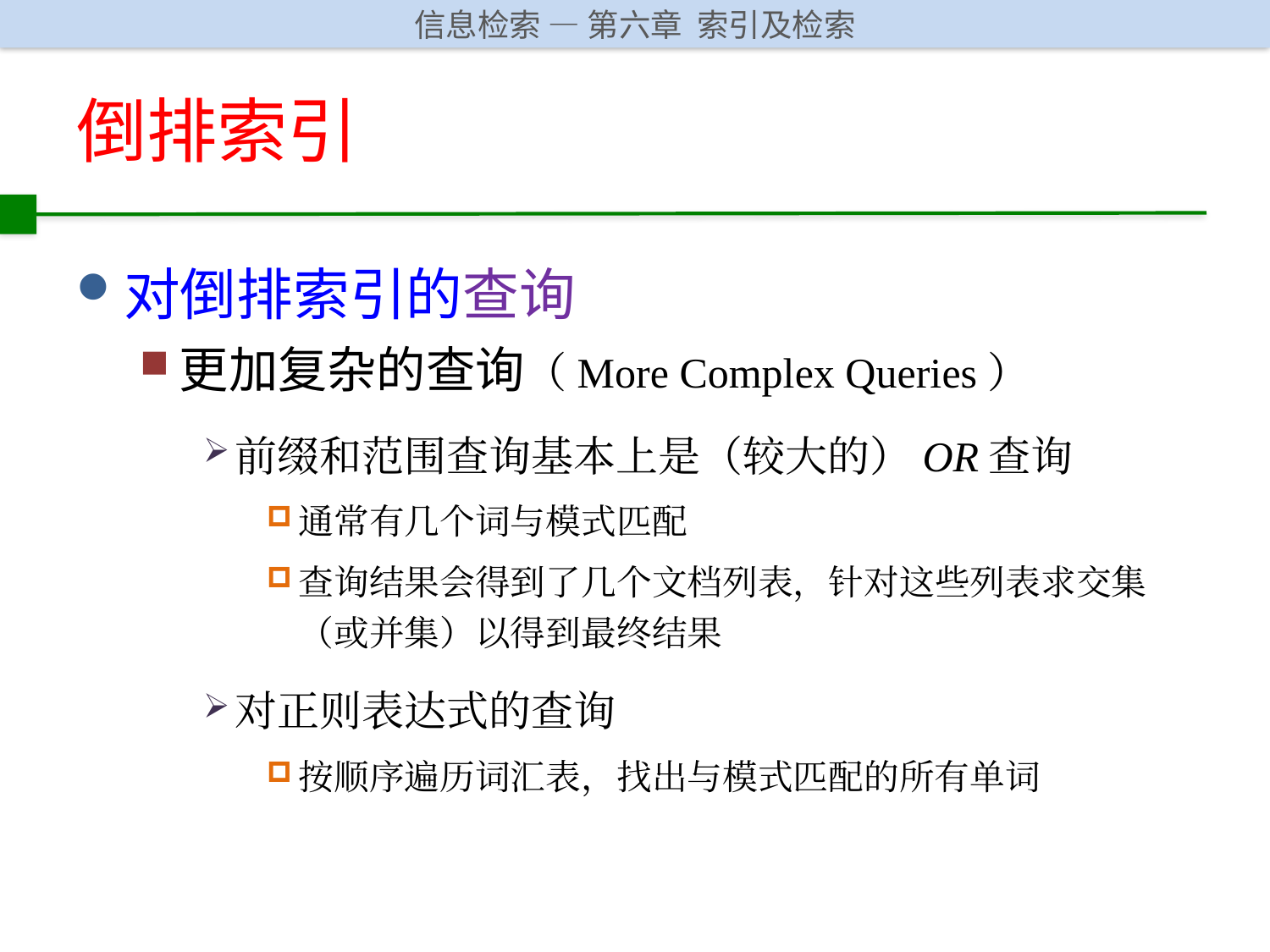

# 倒排索引
对倒排索引的查询
更加复杂的查询（More Complex Queries）
前缀和范围查询基本上是（较大的）OR查询
通常有几个词与模式匹配
查询结果会得到了几个文档列表，针对这些列表求交集（或并集）以得到最终结果
对正则表达式的查询
按顺序遍历词汇表，找出与模式匹配的所有单词